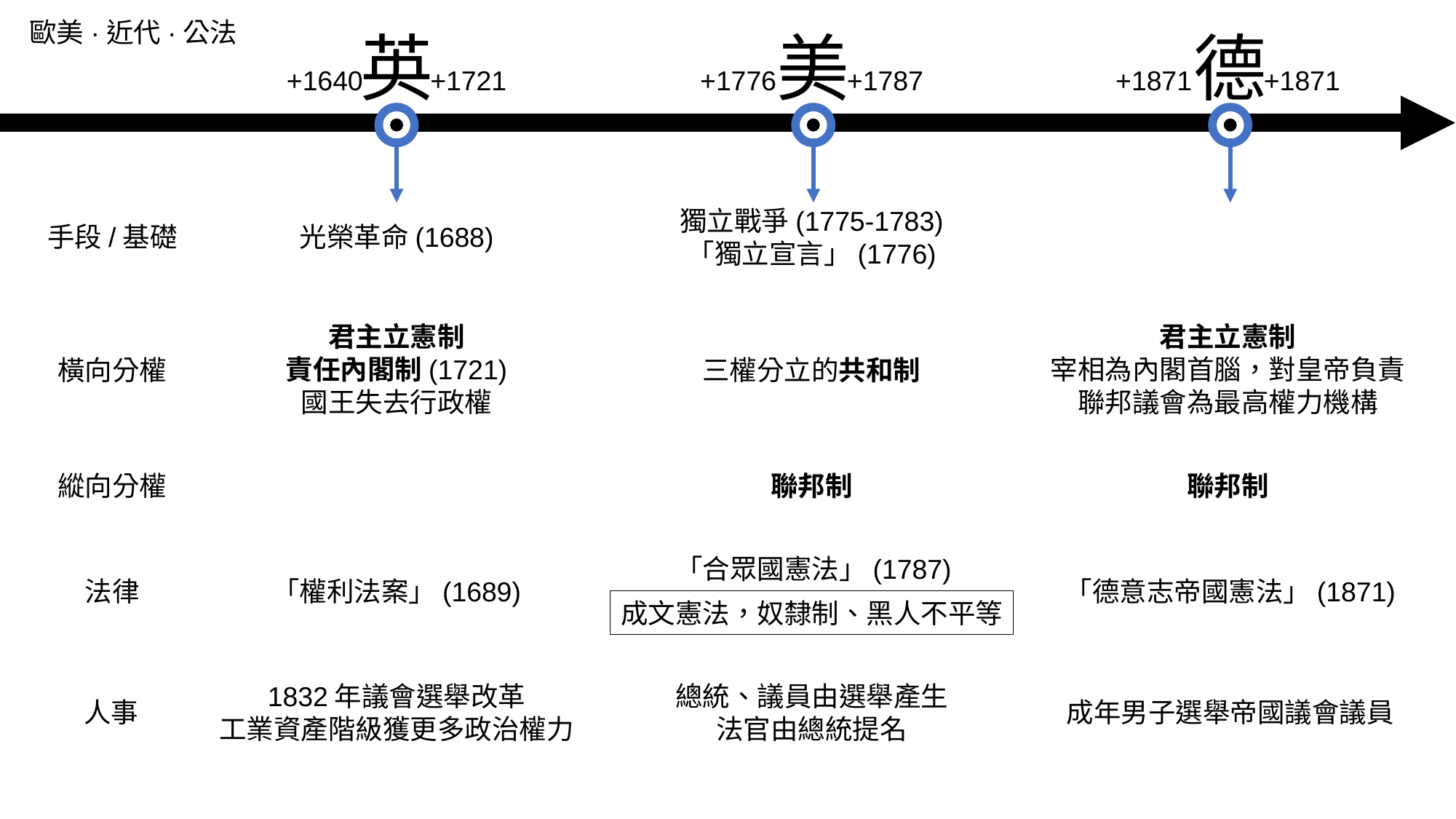

歐美·近代·公法
英
+1640
+1721

美
+1776
+1787

德
+1871
+1871

獨立戰爭(1775-1783)
「獨立宣言」(1776)
手段/基礎
光榮革命(1688)
君主立憲制
責任內閣制(1721)
國王失去行政權
君主立憲制
宰相為內閣首腦，對皇帝負責
聯邦議會為最高權力機構
橫向分權
三權分立的共和制
縱向分權
聯邦制
聯邦制
「合眾國憲法」(1787)
成文憲法，奴隸制、黑人不平等
法律
「權利法案」(1689)
「德意志帝國憲法」(1871)
1832年議會選舉改革
工業資產階級獲更多政治權力
總統、議員由選舉產生
法官由總統提名
人事
成年男子選舉帝國議會議員